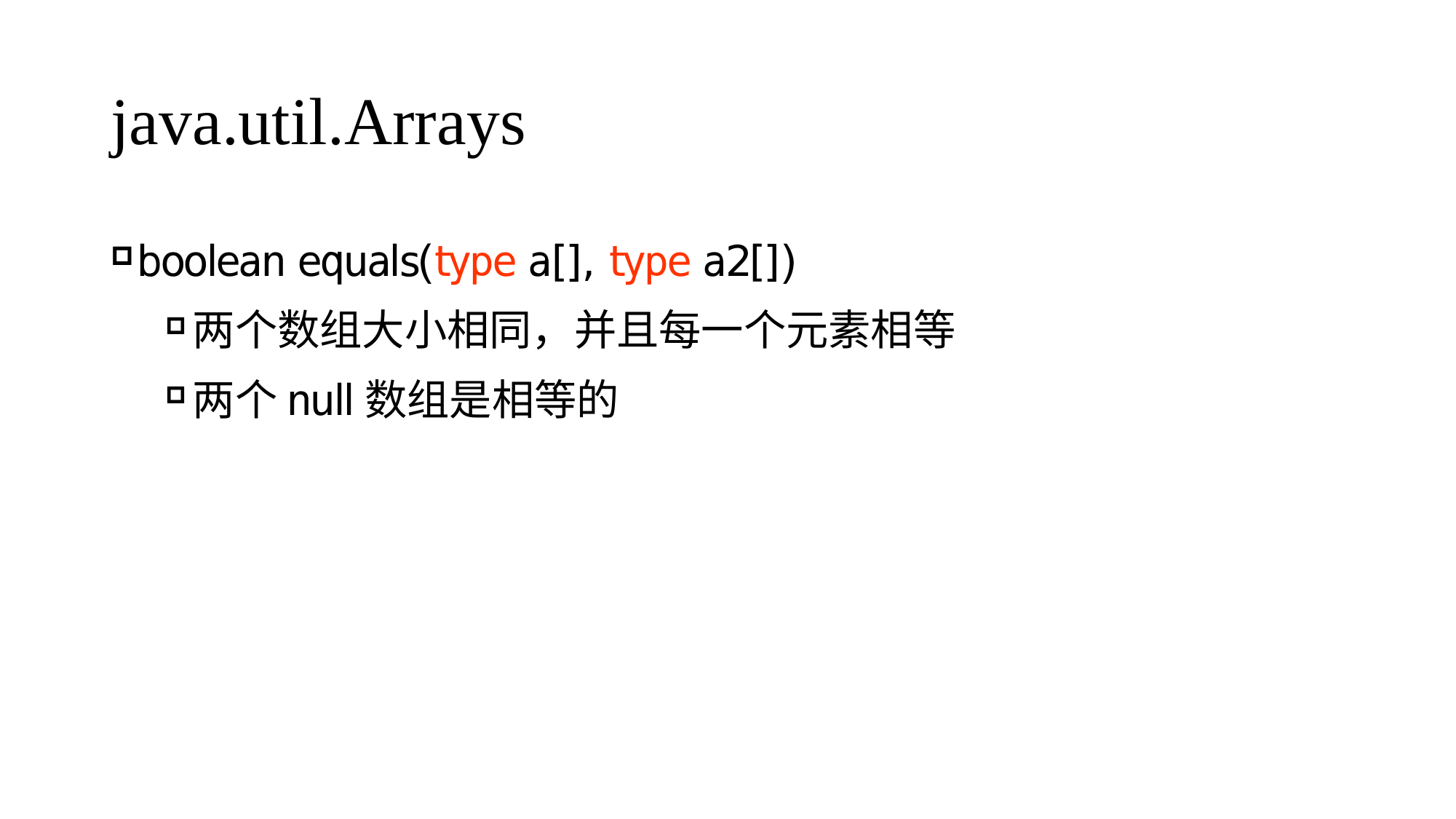

# java.util.Arrays
boolean equals(type a[], type a2[])
两个数组大小相同，并且每一个元素相等
两个null数组是相等的